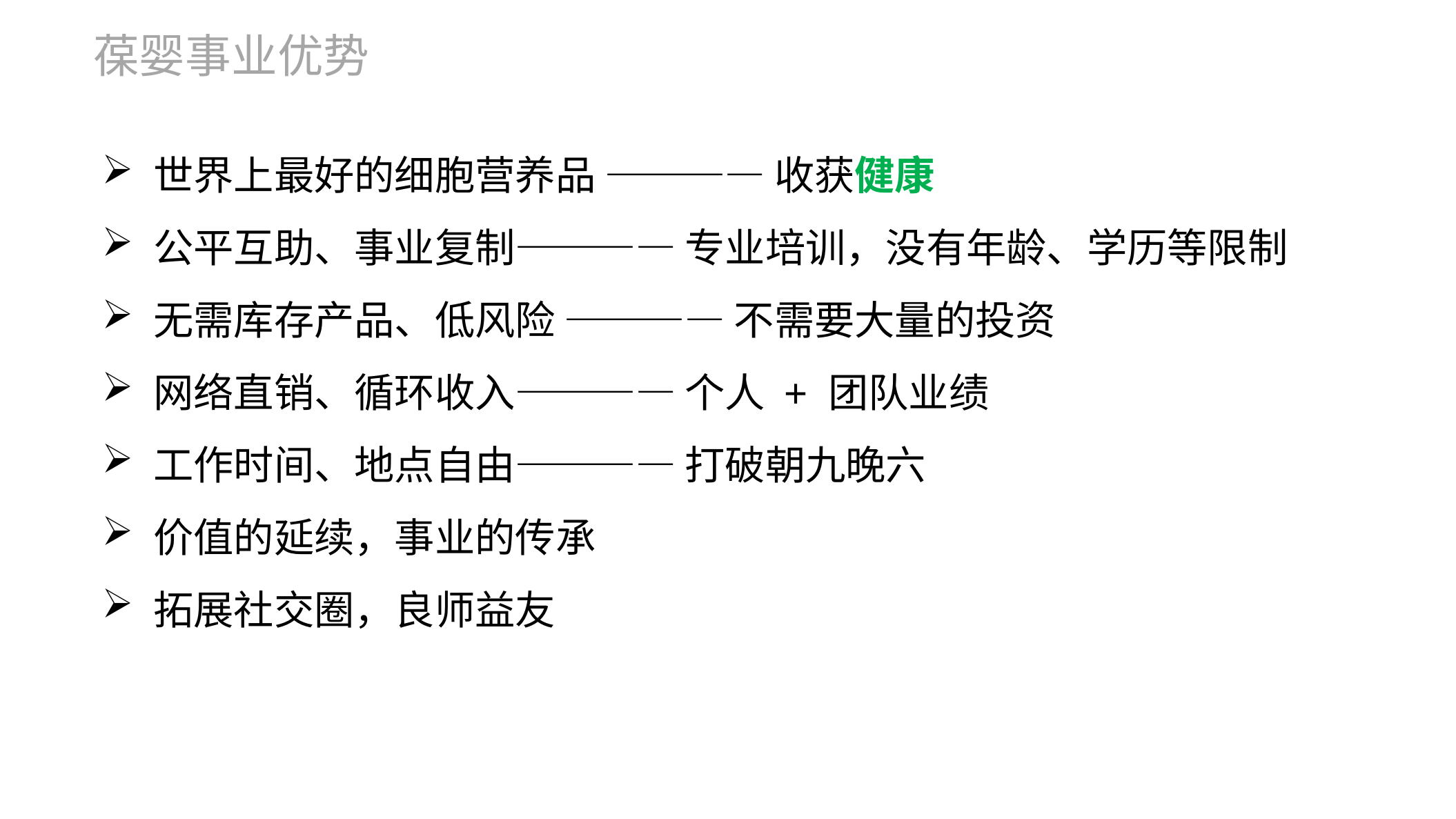

葆婴事业优势
世界上最好的细胞营养品 ———— 收获健康
公平互助、事业复制———— 专业培训，没有年龄、学历等限制
无需库存产品、低风险 ———— 不需要大量的投资
网络直销、循环收入———— 个人 + 团队业绩
工作时间、地点自由———— 打破朝九晚六
价值的延续，事业的传承
拓展社交圈，良师益友